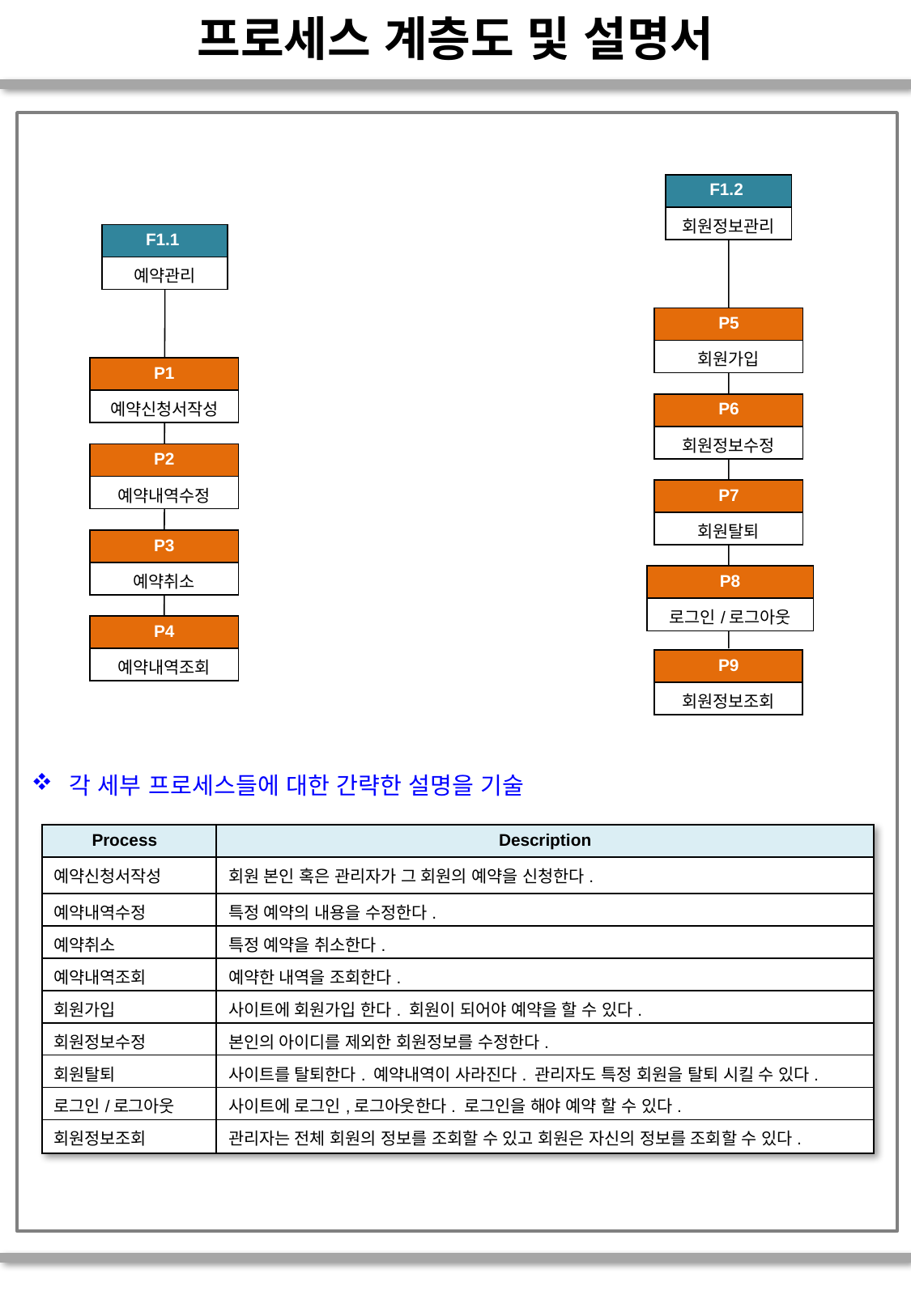

# 프로세스 계층도 및 설명서

| F1.2 |
| --- |
| 회원정보관리 |
| F1.1 |
| --- |
| 예약관리 |
| P5 |
| --- |
| 회원가입 |
| P1 |
| --- |
| 예약신청서작성 |
| P6 |
| --- |
| 회원정보수정 |
| P2 |
| --- |
| 예약내역수정 |
| P7 |
| --- |
| 회원탈퇴 |
| P3 |
| --- |
| 예약취소 |
| P8 |
| --- |
| 로그인/로그아웃 |
| P4 |
| --- |
| 예약내역조회 |
| P9 |
| --- |
| 회원정보조회 |
각 세부 프로세스들에 대한 간략한 설명을 기술
| Process | Description |
| --- | --- |
| 예약신청서작성 | 회원 본인 혹은 관리자가 그 회원의 예약을 신청한다. |
| 예약내역수정 | 특정 예약의 내용을 수정한다. |
| 예약취소 | 특정 예약을 취소한다. |
| 예약내역조회 | 예약한 내역을 조회한다. |
| 회원가입 | 사이트에 회원가입 한다. 회원이 되어야 예약을 할 수 있다. |
| 회원정보수정 | 본인의 아이디를 제외한 회원정보를 수정한다. |
| 회원탈퇴 | 사이트를 탈퇴한다. 예약내역이 사라진다. 관리자도 특정 회원을 탈퇴 시킬 수 있다. |
| 로그인/로그아웃 | 사이트에 로그인,로그아웃한다. 로그인을 해야 예약 할 수 있다. |
| 회원정보조회 | 관리자는 전체 회원의 정보를 조회할 수 있고 회원은 자신의 정보를 조회할 수 있다. |